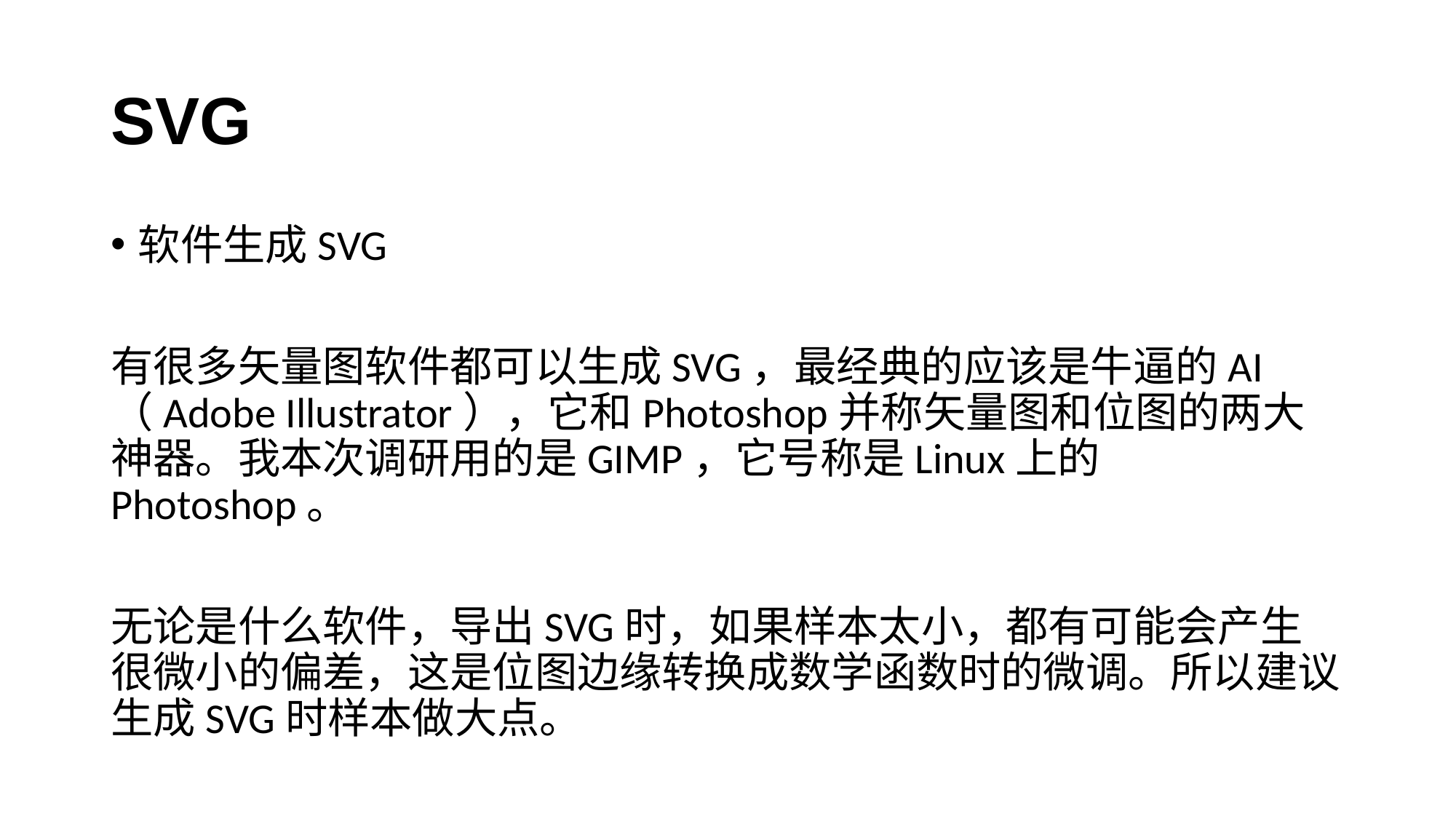

# SVG
软件生成SVG

有很多矢量图软件都可以生成SVG，最经典的应该是牛逼的AI（Adobe Illustrator），它和Photoshop并称矢量图和位图的两大神器。我本次调研用的是GIMP，它号称是Linux上的Photoshop。

无论是什么软件，导出SVG时，如果样本太小，都有可能会产生很微小的偏差，这是位图边缘转换成数学函数时的微调。所以建议生成SVG时样本做大点。